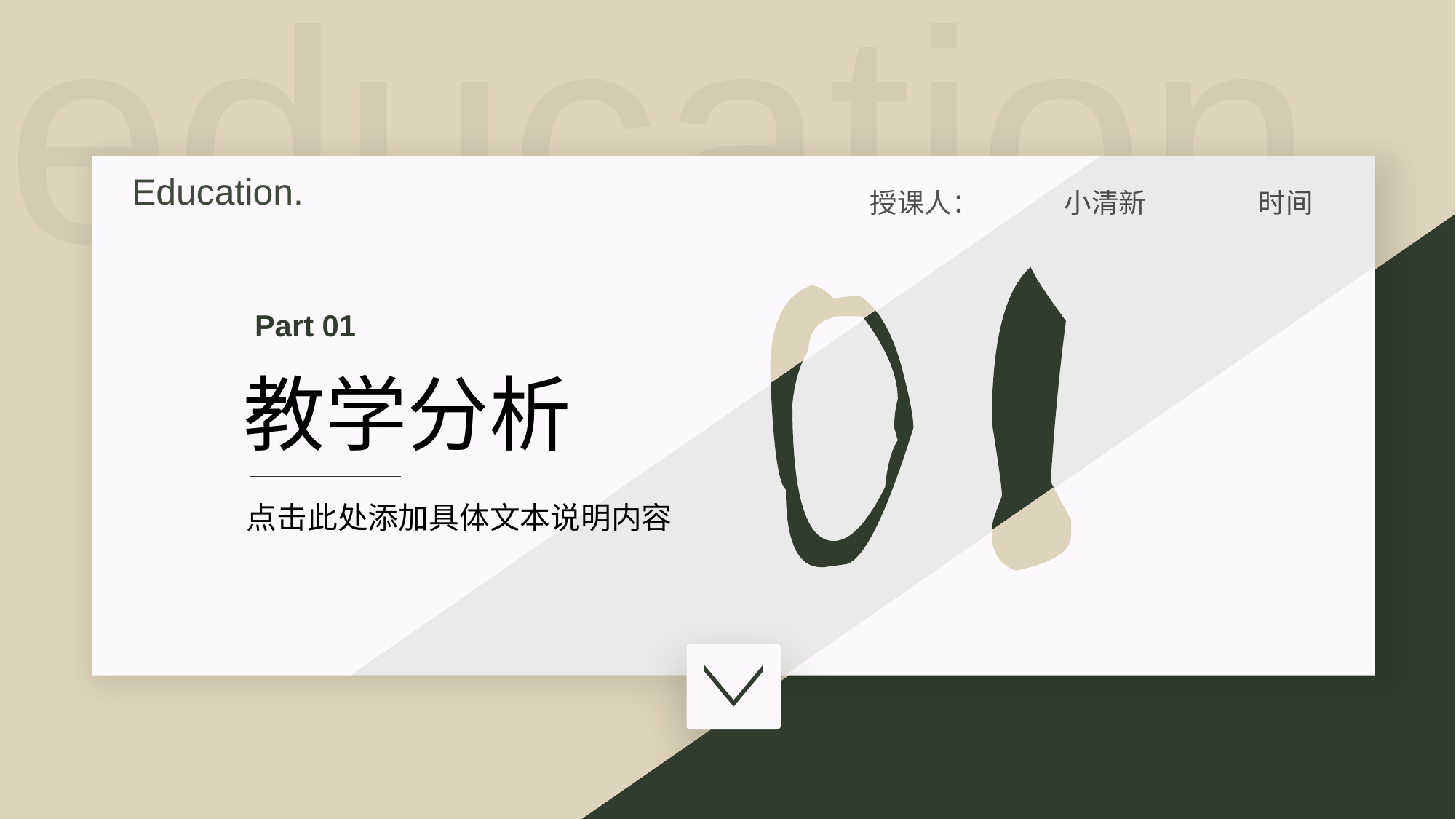

education

Education.
授课人：
小清新
时间

Part 01
教学分析
点击此处添加具体文本说明内容